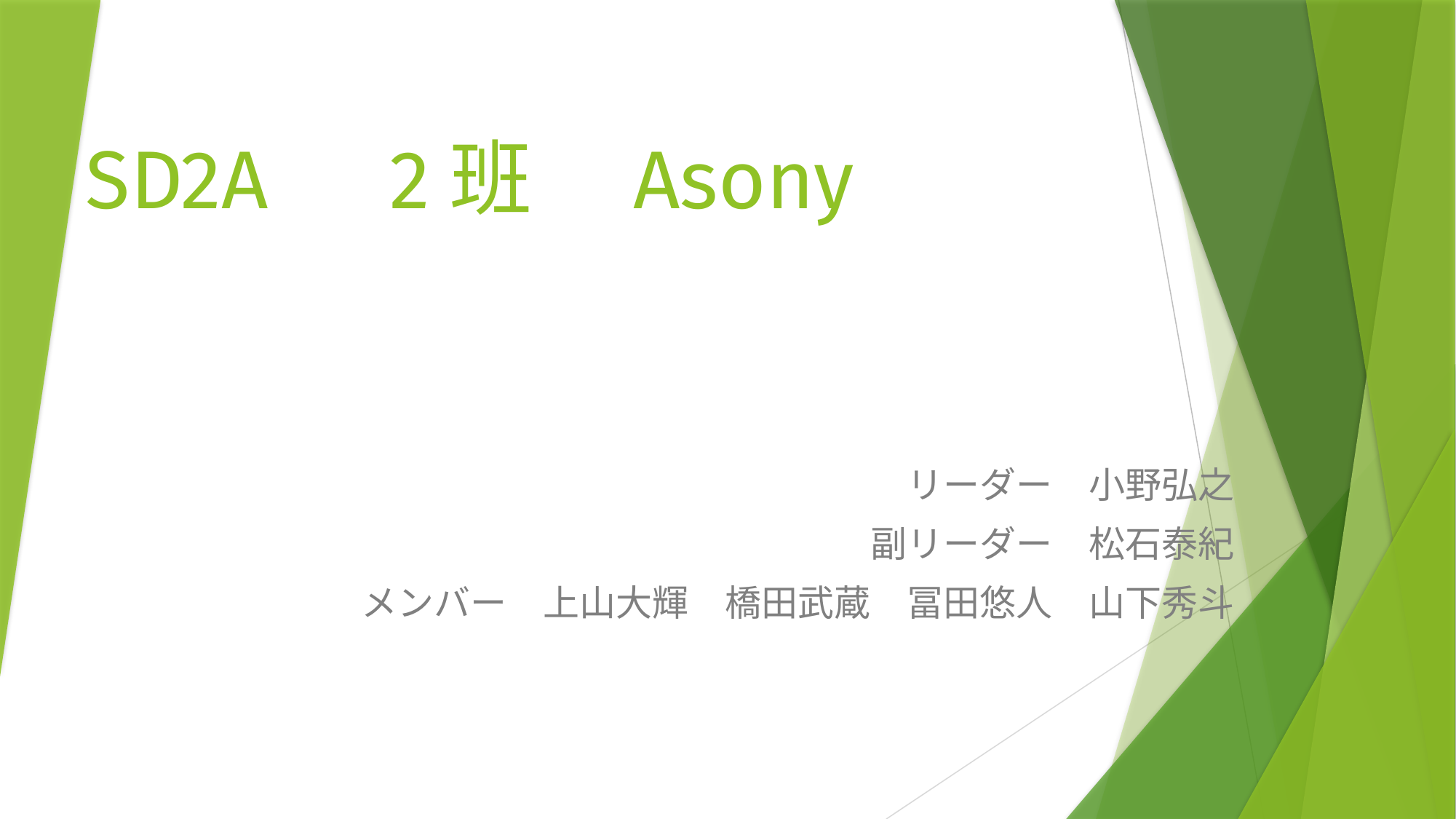

# SD2A　2班　Asony
リーダー　小野弘之
副リーダー　松石泰紀
メンバー　上山大輝　橋田武蔵　冨田悠人　山下秀斗